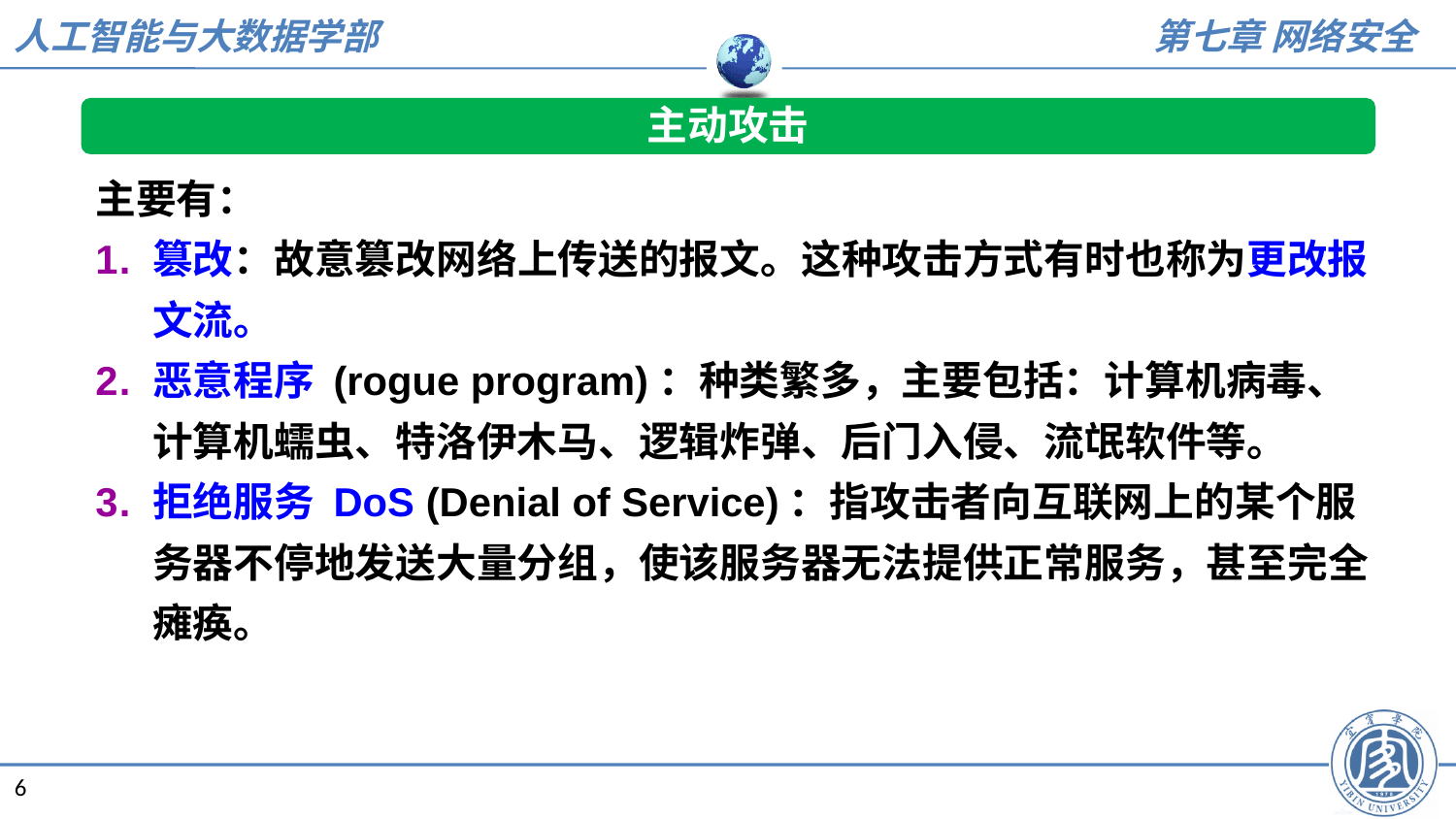

主动攻击

主要有：
篡改：故意篡改网络上传送的报文。这种攻击方式有时也称为更改报文流。
恶意程序 (rogue program)：种类繁多，主要包括：计算机病毒、计算机蠕虫、特洛伊木马、逻辑炸弹、后门入侵、流氓软件等。
拒绝服务 DoS (Denial of Service)：指攻击者向互联网上的某个服务器不停地发送大量分组，使该服务器无法提供正常服务，甚至完全瘫痪。
6